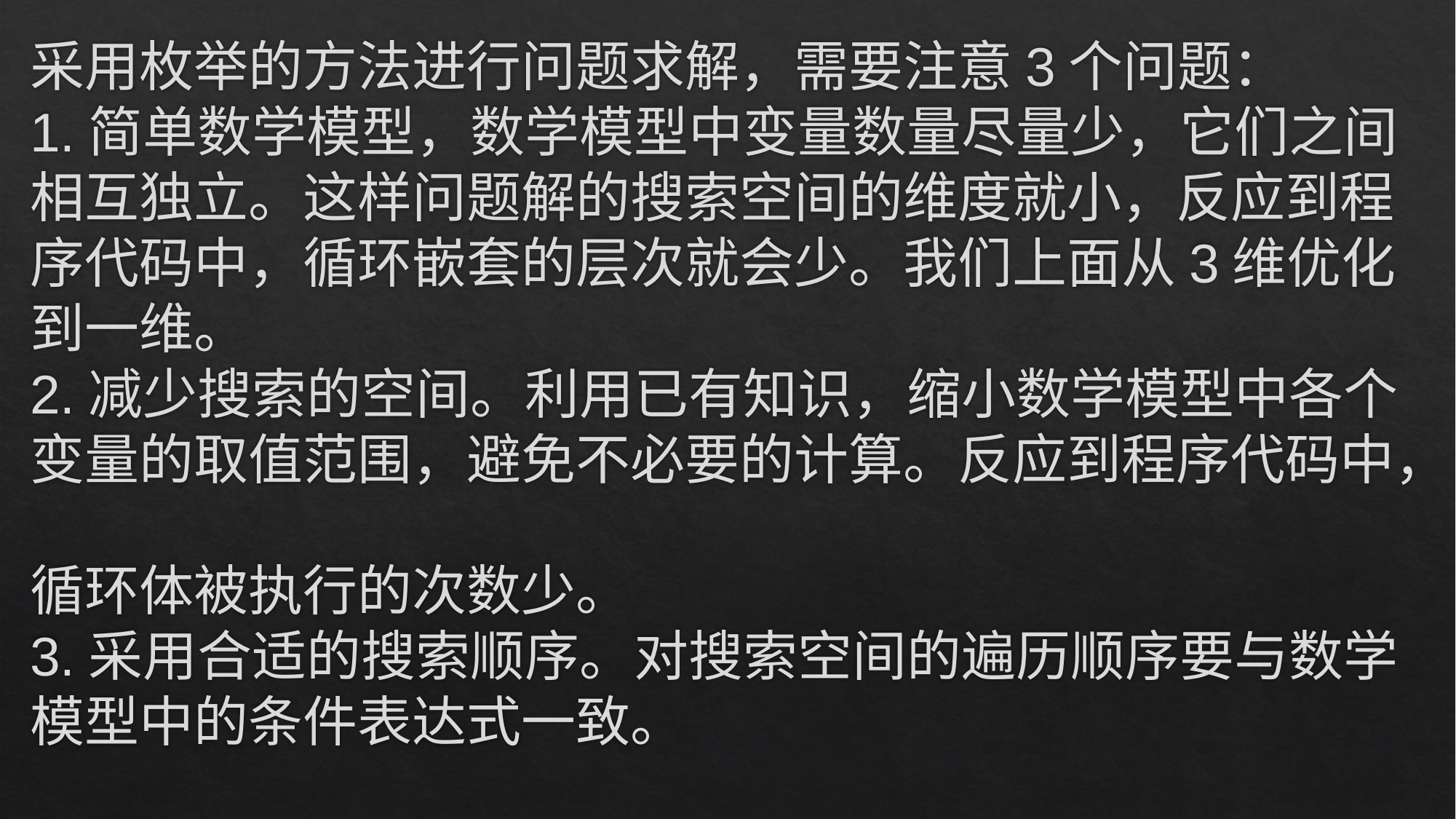

# 采用枚举的方法进行问题求解，需要注意3个问题： 1.简单数学模型，数学模型中变量数量尽量少，它们之间相互独立。这样问题解的搜索空间的维度就小，反应到程序代码中，循环嵌套的层次就会少。我们上面从3维优化到一维。 2.减少搜索的空间。利用已有知识，缩小数学模型中各个变量的取值范围，避免不必要的计算。反应到程序代码中， 循环体被执行的次数少。 3.采用合适的搜索顺序。对搜索空间的遍历顺序要与数学模型中的条件表达式一致。